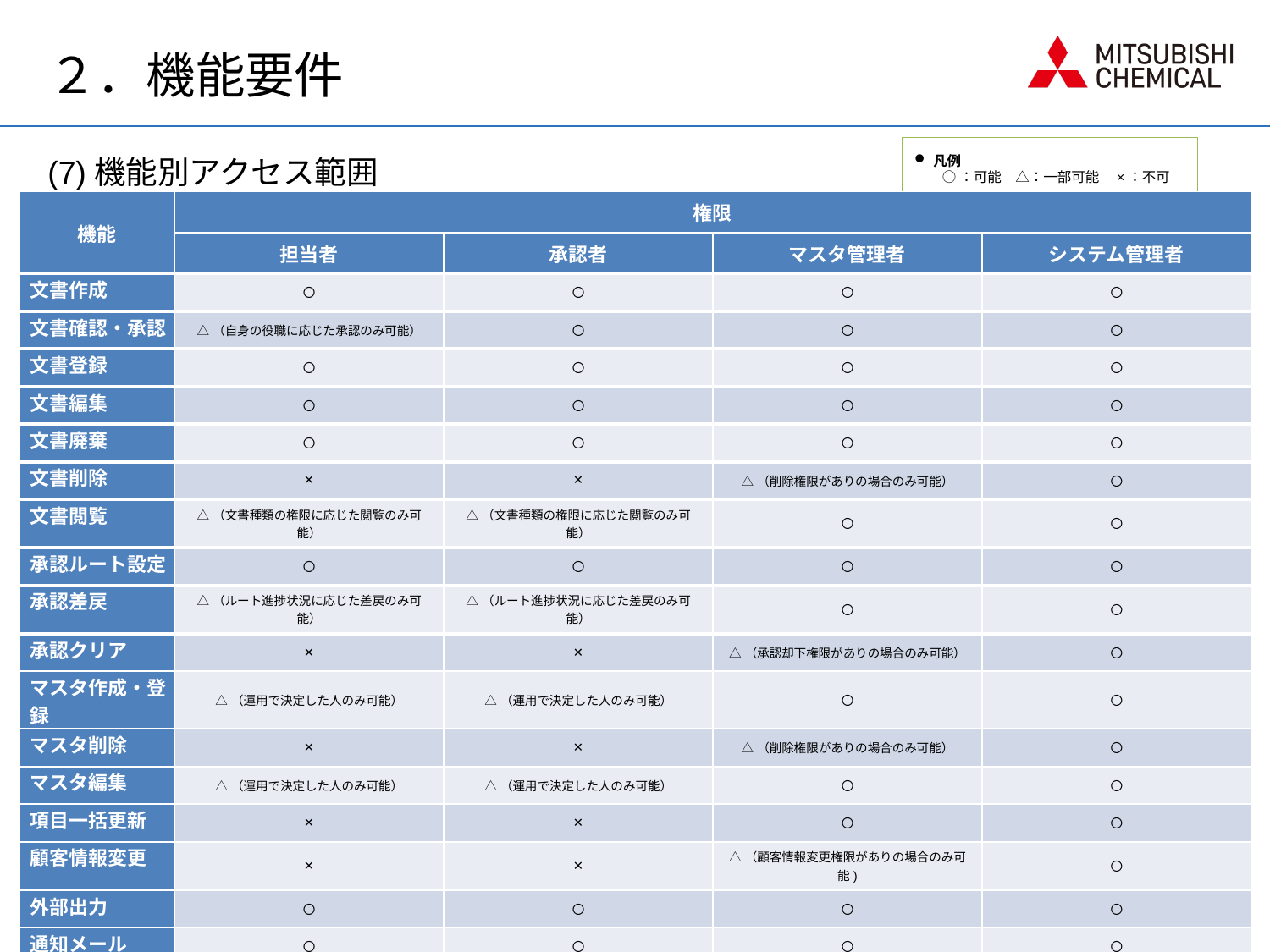

# ２．機能要件
凡例
○：可能　△：一部可能　×：不可
(7)機能別アクセス範囲
| 機能 | 権限 |  |  |  |
| --- | --- | --- | --- | --- |
|  | 担当者 | 承認者 | マスタ管理者 | システム管理者 |
| 文書作成 | 〇 | 〇 | 〇 | 〇 |
| 文書確認・承認 | △（自身の役職に応じた承認のみ可能） | 〇 | 〇 | 〇 |
| 文書登録 | 〇 | 〇 | 〇 | 〇 |
| 文書編集 | 〇 | 〇 | 〇 | 〇 |
| 文書廃棄 | 〇 | 〇 | 〇 | 〇 |
| 文書削除 | ✕ | ✕ | △（削除権限がありの場合のみ可能） | 〇 |
| 文書閲覧 | △（文書種類の権限に応じた閲覧のみ可能） | △（文書種類の権限に応じた閲覧のみ可能） | 〇 | 〇 |
| 承認ルート設定 | 〇 | 〇 | 〇 | 〇 |
| 承認差戻 | △（ルート進捗状況に応じた差戻のみ可能） | △（ルート進捗状況に応じた差戻のみ可能） | 〇 | 〇 |
| 承認クリア | ✕ | ✕ | △（承認却下権限がありの場合のみ可能） | 〇 |
| マスタ作成・登録 | △（運用で決定した人のみ可能） | △（運用で決定した人のみ可能） | 〇 | 〇 |
| マスタ削除 | ✕ | ✕ | △（削除権限がありの場合のみ可能） | 〇 |
| マスタ編集 | △（運用で決定した人のみ可能） | △（運用で決定した人のみ可能） | 〇 | 〇 |
| 項目一括更新 | ✕ | ✕ | 〇 | 〇 |
| 顧客情報変更 | ✕ | ✕ | △（顧客情報変更権限がありの場合のみ可能) | 〇 |
| 外部出力 | 〇 | 〇 | 〇 | 〇 |
| 通知メール | 〇 | 〇 | 〇 | 〇 |
| バッチ処理 | ✕ | ✕ | 〇 | 〇 |
45